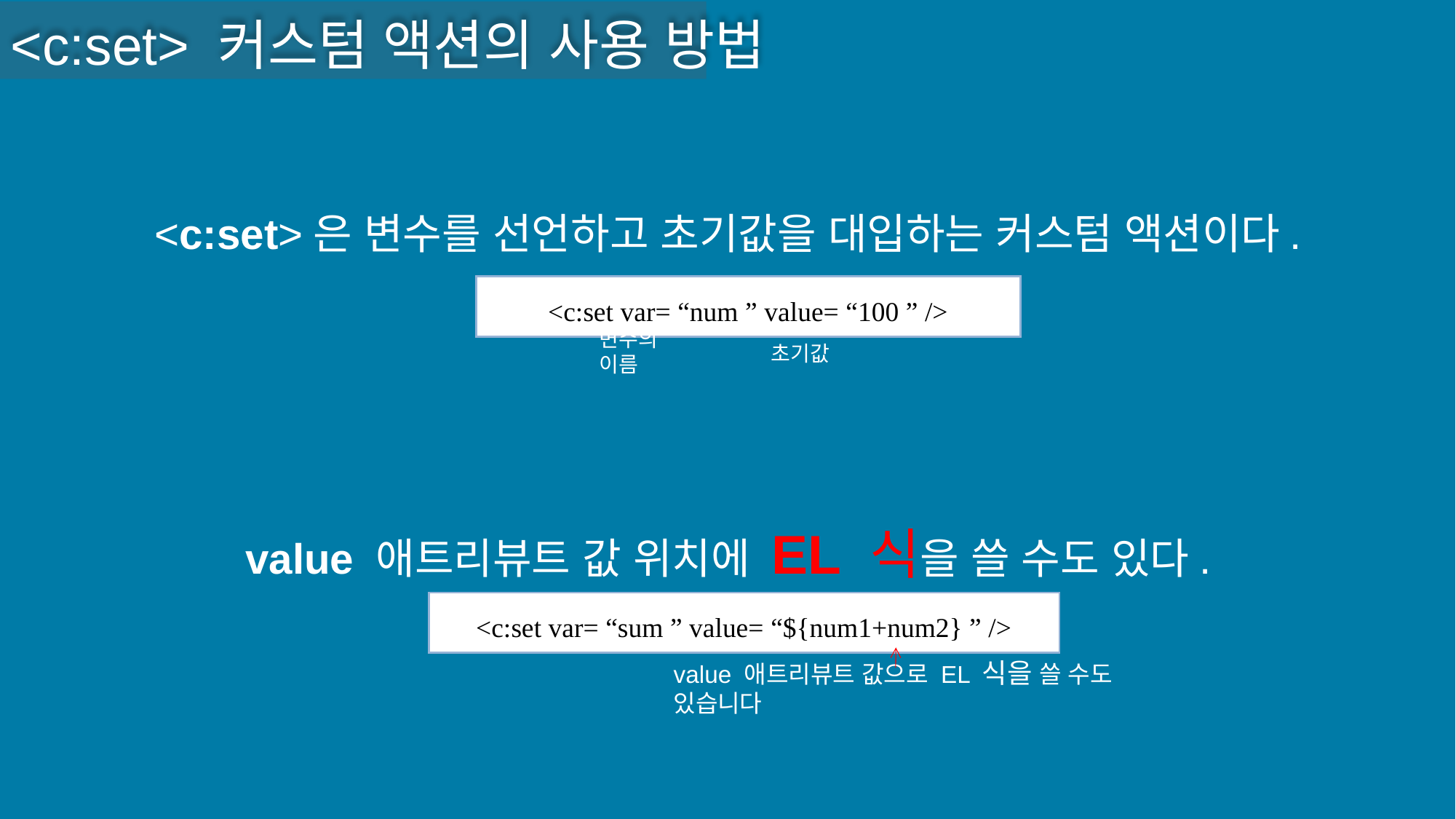

<c:set> 커스텀 액션의 사용 방법
<c:set>은 변수를 선언하고 초기값을 대입하는 커스텀 액션이다.

value 애트리뷰트 값 위치에 EL 식을 쓸 수도 있다.
| <c:set var= “num ” value= “100 ” /> |
| --- |
변수의 이름
초기값
| <c:set var= “sum ” value= “${num1+num2} ” /> |
| --- |
value 애트리뷰트 값으로 EL 식을 쓸 수도 있습니다